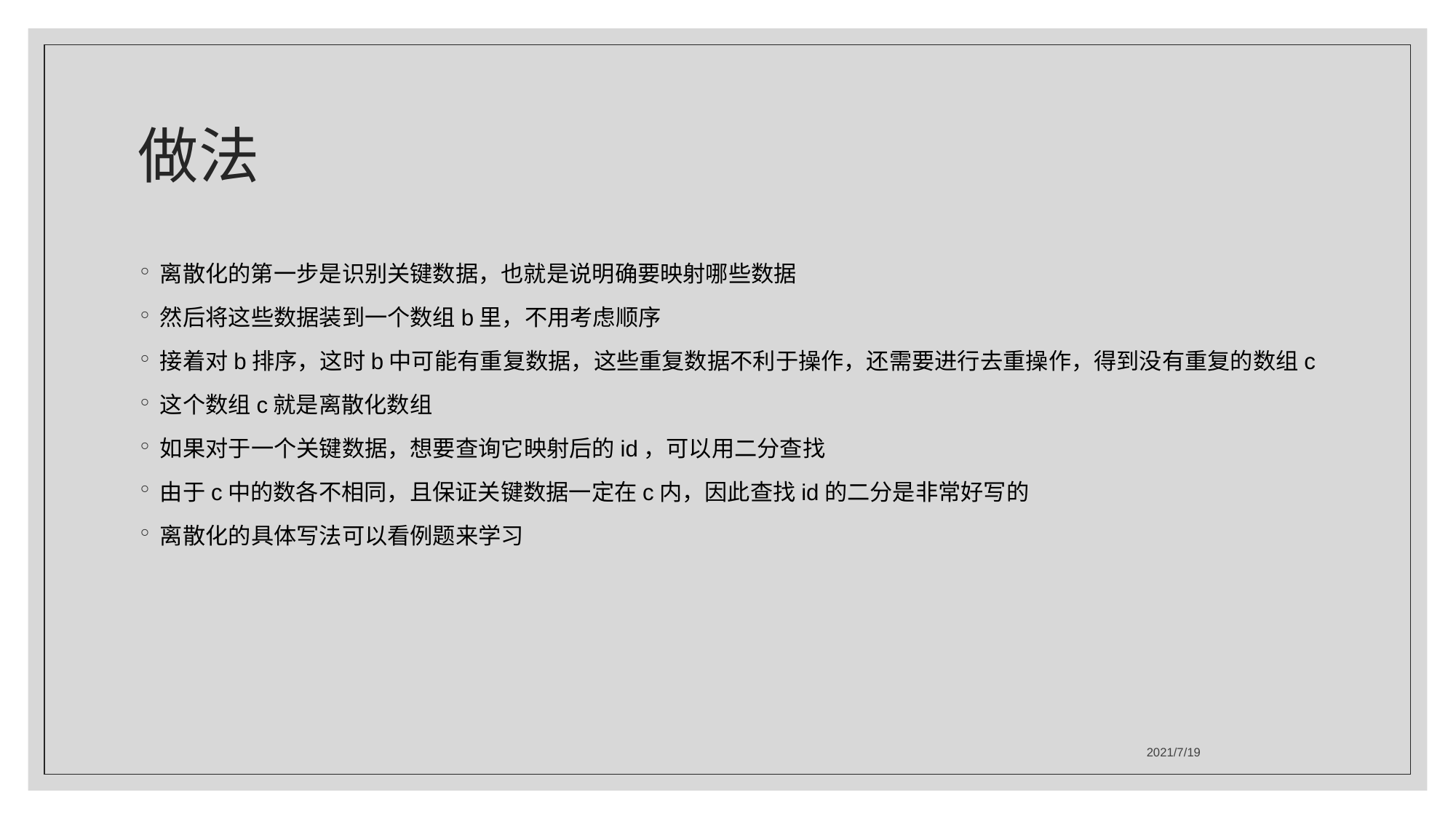

# 做法
离散化的第一步是识别关键数据，也就是说明确要映射哪些数据
然后将这些数据装到一个数组b里，不用考虑顺序
接着对b排序，这时b中可能有重复数据，这些重复数据不利于操作，还需要进行去重操作，得到没有重复的数组c
这个数组c就是离散化数组
如果对于一个关键数据，想要查询它映射后的id，可以用二分查找
由于c中的数各不相同，且保证关键数据一定在c内，因此查找id的二分是非常好写的
离散化的具体写法可以看例题来学习
2021/7/19